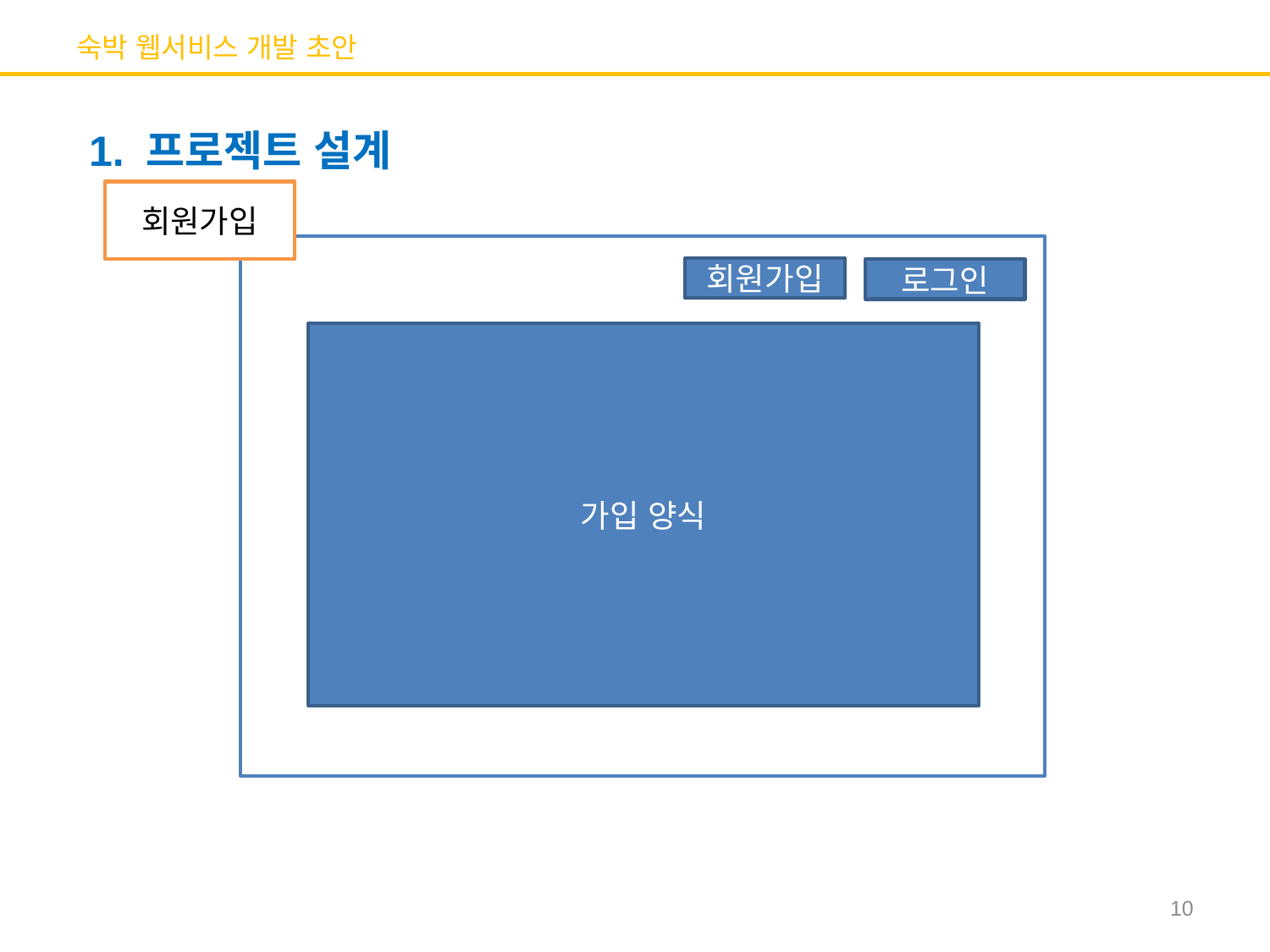

# 숙박 웹서비스 개발 초안
1. 프로젝트 설계
회원가입

회원가입
로그인
가입 양식
10